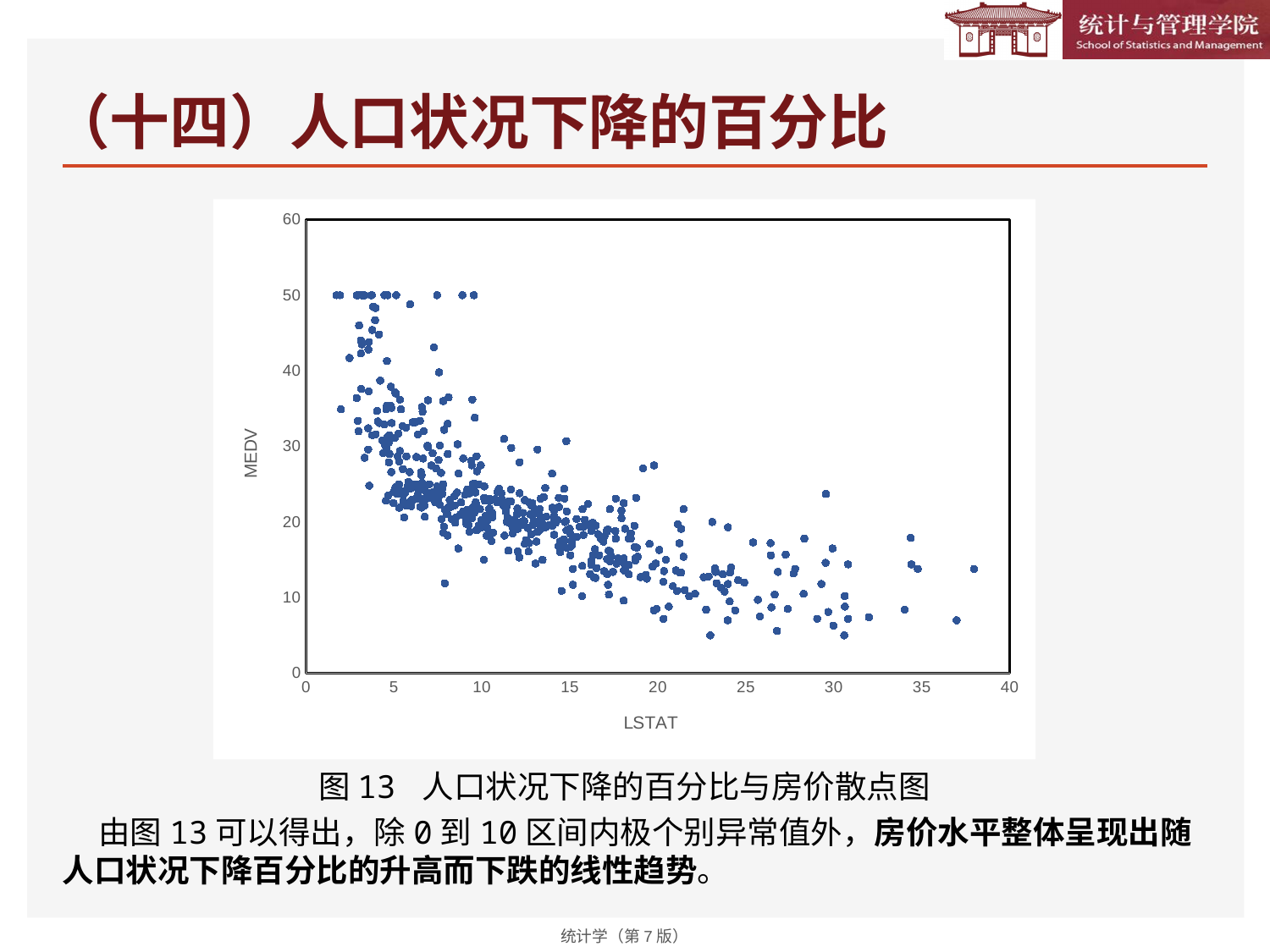

# （十四）人口状况下降的百分比

### Chart

| Category | MEDV |
|---|---|
图13 人口状况下降的百分比与房价散点图
    由图13可以得出，除0到10区间内极个别异常值外，房价水平整体呈现出随人口状况下降百分比的升高而下跌的线性趋势。
统计学（第7版）